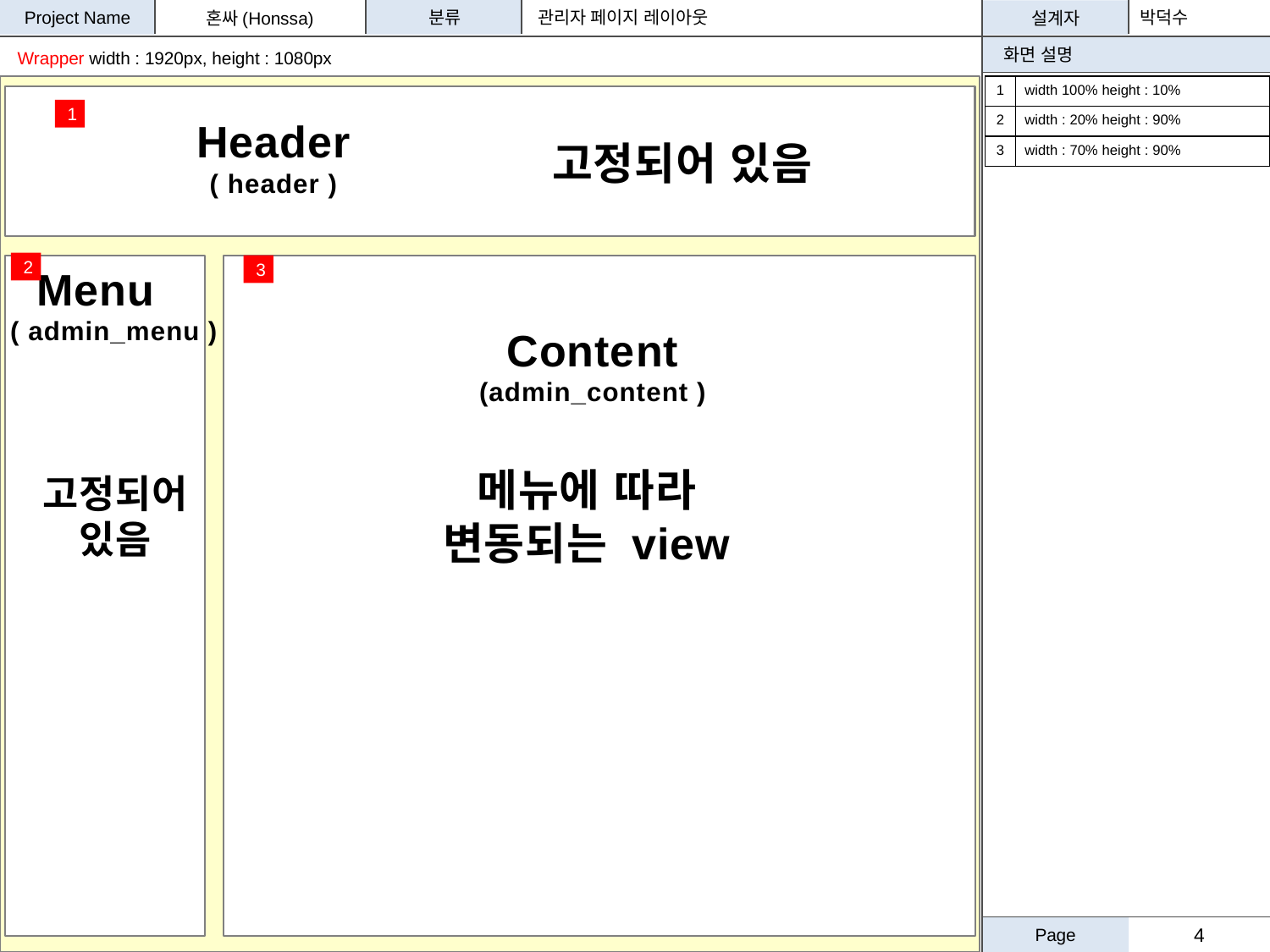

관리자 페이지 레이아웃
박덕수
Wrapper width : 1920px, height : 1080px
| 1 | width 100% height : 10% |
| --- | --- |
| 2 | width : 20% height : 90% |
| 3 | width : 70% height : 90% |

1
Header
( header )
고정되어 있음
2
  Menu
( admin_menu )

3
Content
(admin_content )
메뉴에 따라
변동되는 view
고정되어
있음
Body
( div : body )